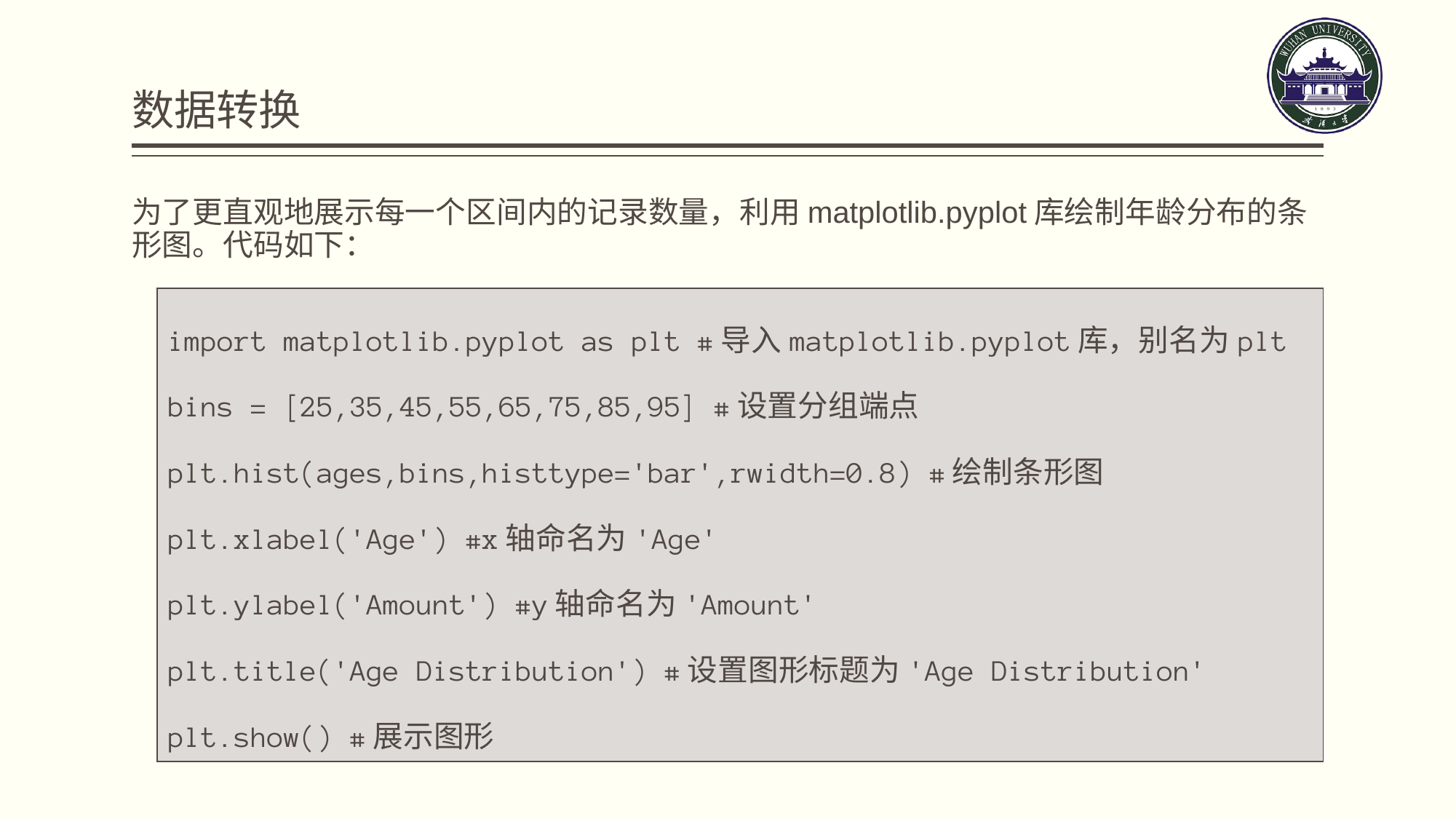

# 数据转换
为了更直观地展示每一个区间内的记录数量，利用matplotlib.pyplot库绘制年龄分布的条形图。代码如下：

| import matplotlib.pyplot as plt #导入matplotlib.pyplot库，别名为plt bins = [25,35,45,55,65,75,85,95] #设置分组端点 plt.hist(ages,bins,histtype='bar',rwidth=0.8) #绘制条形图 plt.xlabel('Age') #x轴命名为'Age' plt.ylabel('Amount') #y轴命名为'Amount' plt.title('Age Distribution') #设置图形标题为'Age Distribution' plt.show() #展示图形 |
| --- |